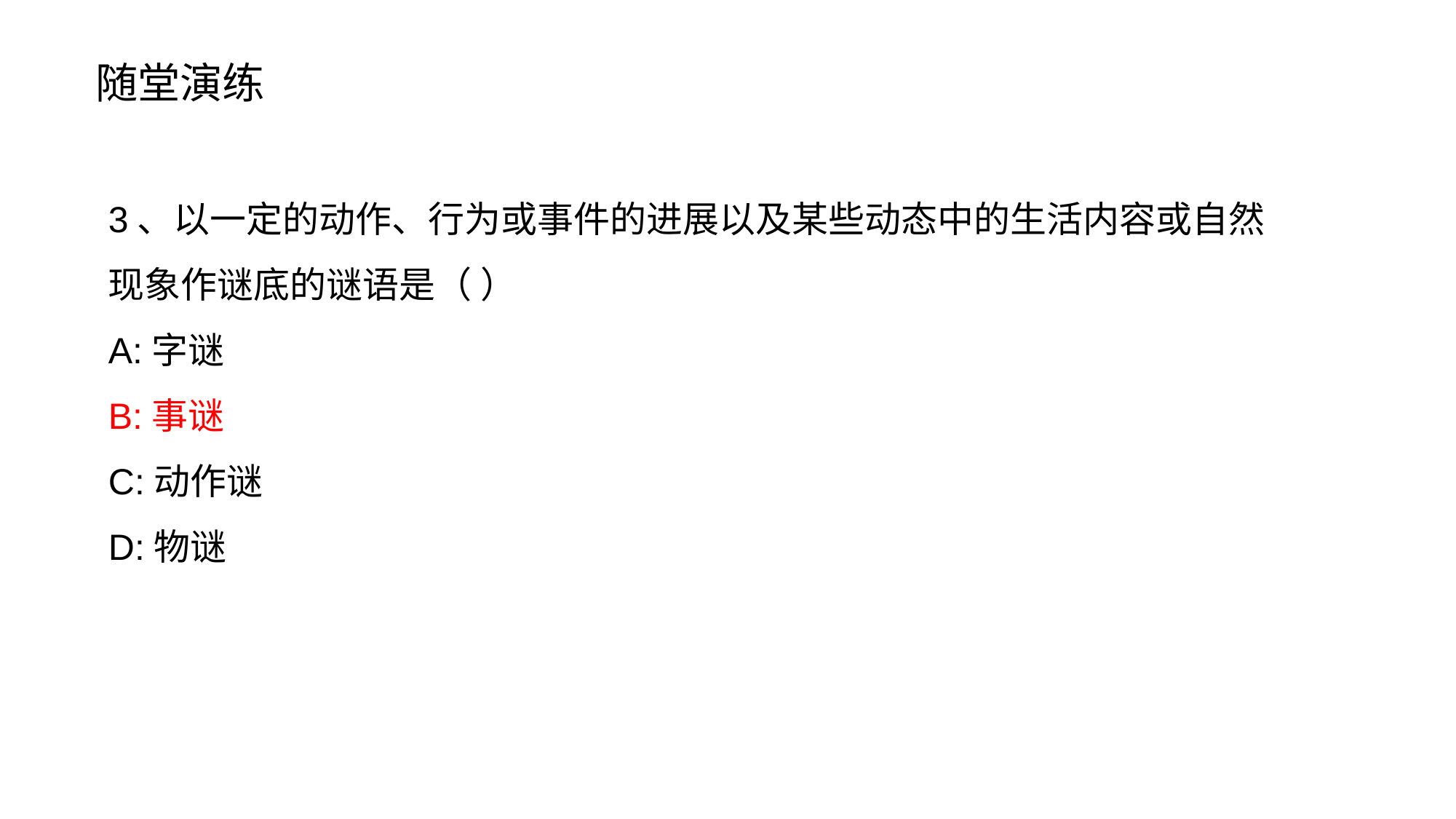

随堂演练
3、以一定的动作、行为或事件的进展以及某些动态中的生活内容或自然现象作谜底的谜语是（ ）
A:字谜
B:事谜
C:动作谜
D:物谜